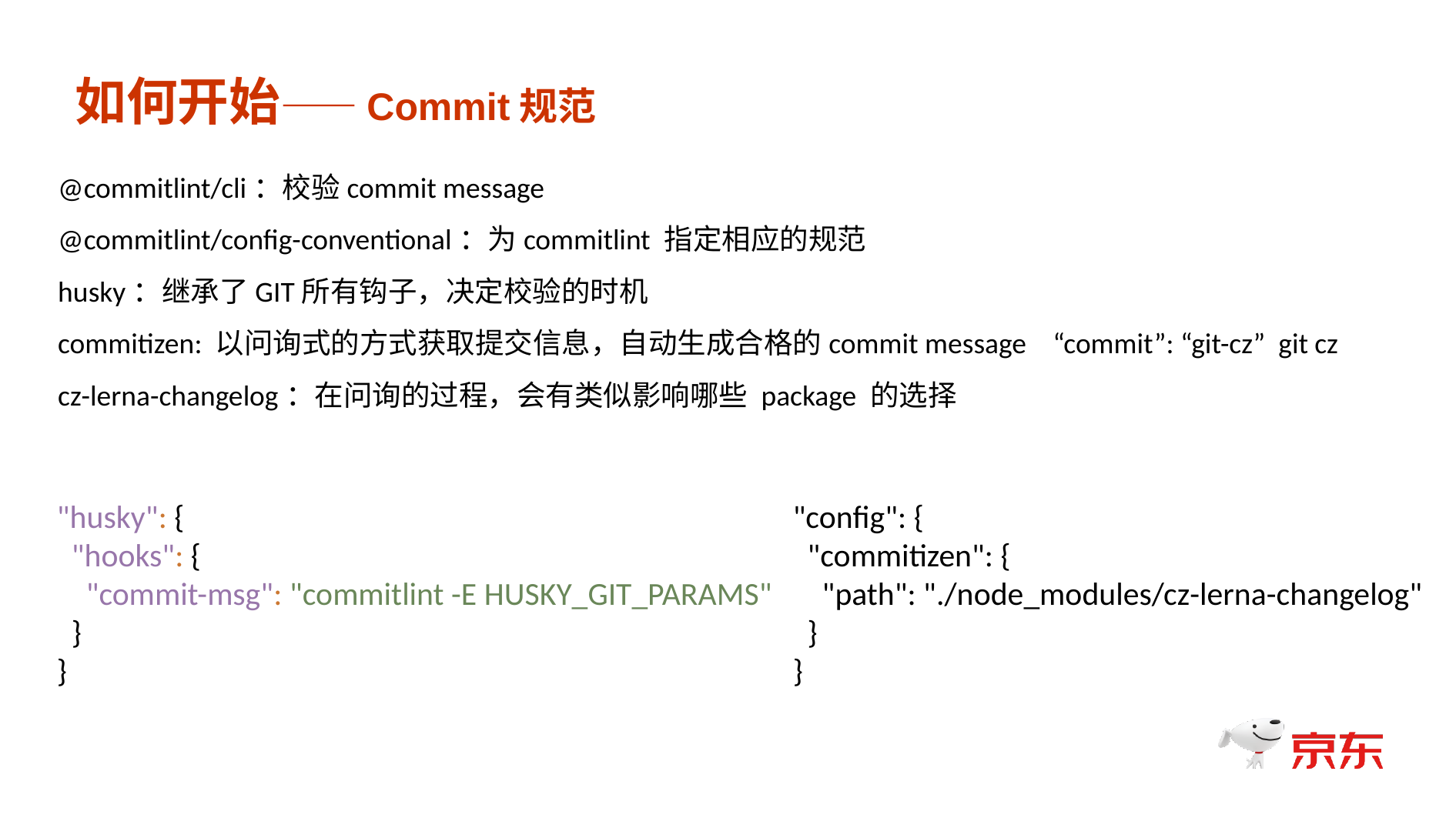

如何开始——Commit规范
@commitlint/cli：校验commit message
@commitlint/config-conventional：为commitlint 指定相应的规范
husky：继承了GIT所有钩子，决定校验的时机
commitizen: 以问询式的方式获取提交信息，自动生成合格的commit message    “commit”: “git-cz”  git cz
cz-lerna-changelog：在问询的过程，会有类似影响哪些 package 的选择
"husky": {
  "hooks": {
    "commit-msg": "commitlint -E HUSKY_GIT_PARAMS"
  }
}
"config": {
  "commitizen": {
    "path": "./node_modules/cz-lerna-changelog"
  }
}